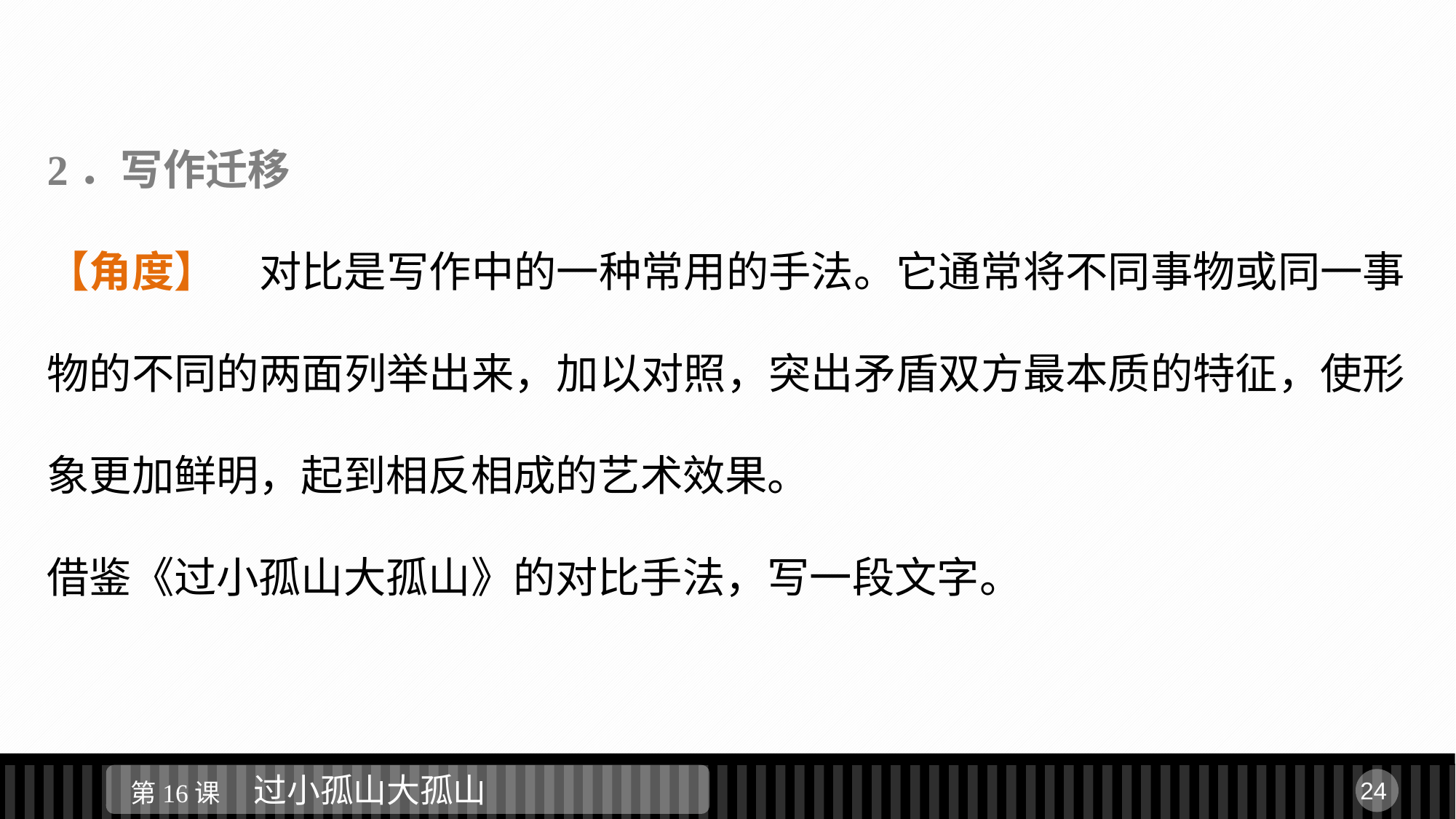

2．写作迁移
【角度】　对比是写作中的一种常用的手法。它通常将不同事物或同一事物的不同的两面列举出来，加以对照，突出矛盾双方最本质的特征，使形象更加鲜明，起到相反相成的艺术效果。
借鉴《过小孤山大孤山》的对比手法，写一段文字。